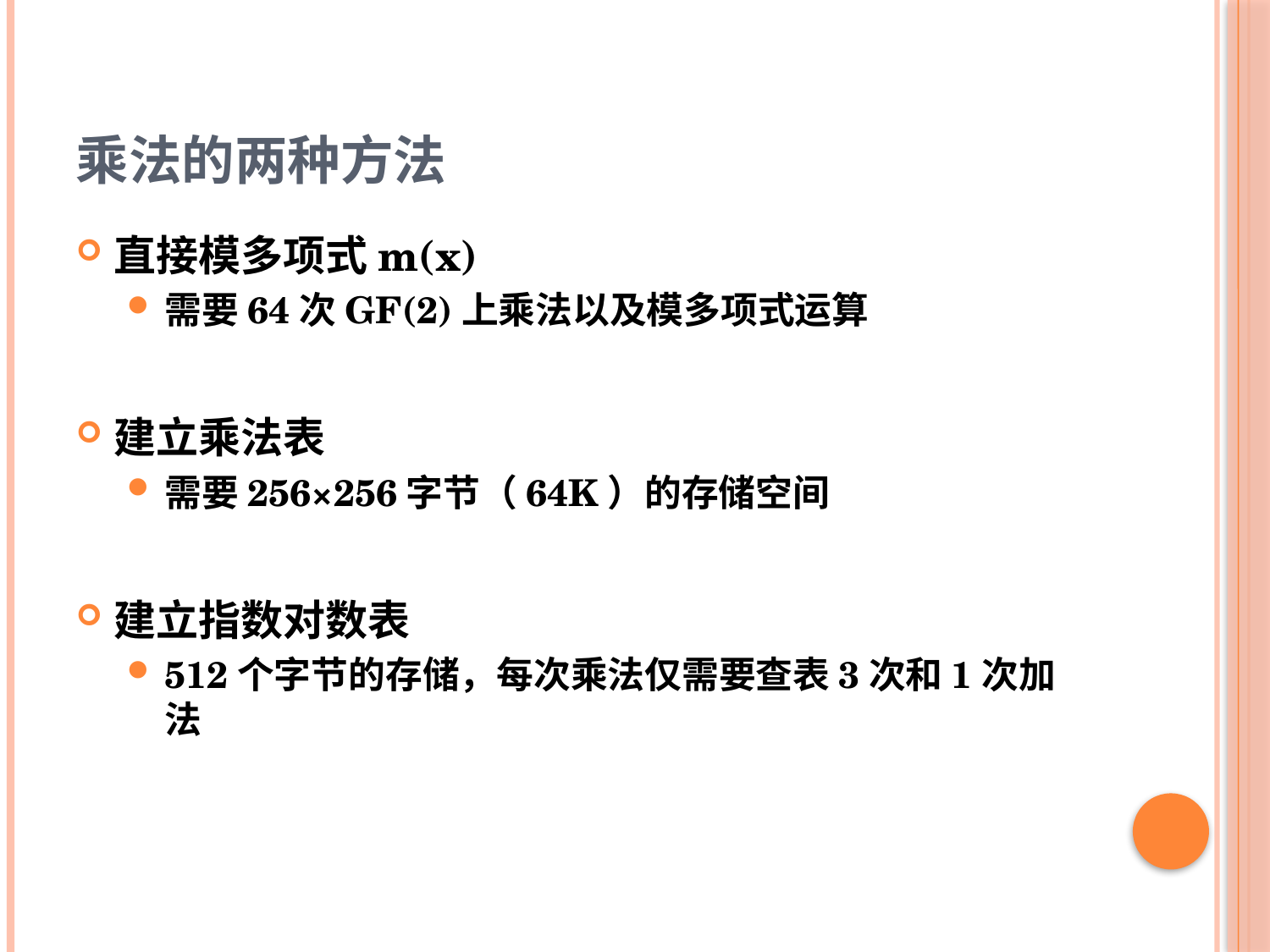

# 乘法的两种方法
直接模多项式m(x)
需要64次GF(2)上乘法以及模多项式运算

建立乘法表
需要256×256字节（64K）的存储空间

建立指数对数表
512个字节的存储，每次乘法仅需要查表3次和1次加法